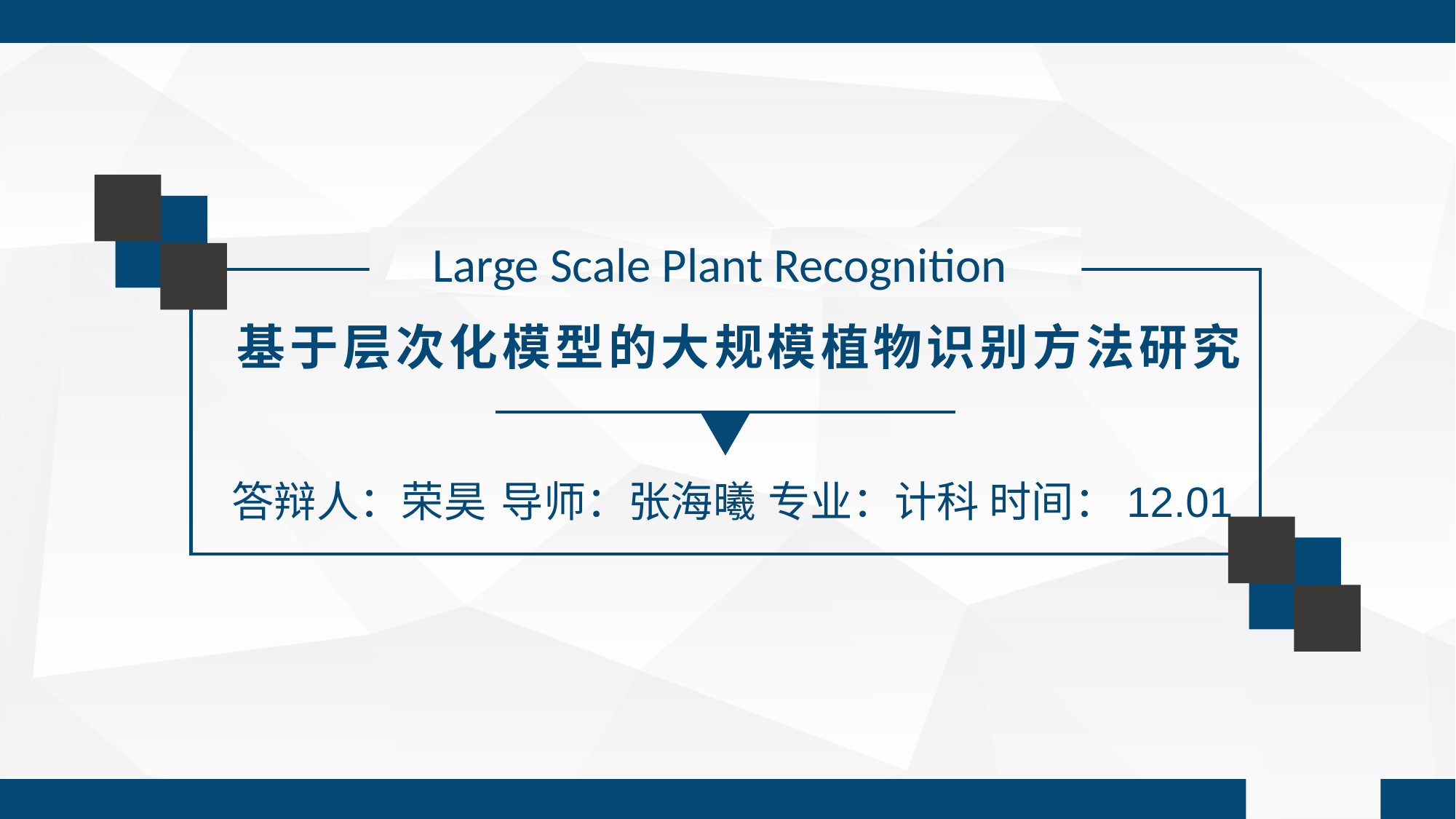

Large Scale Plant Recognition

基于层次化模型的大规模植物识别方法研究

答辩人：荣昊
导师：张海曦
专业：计科
时间：12.01